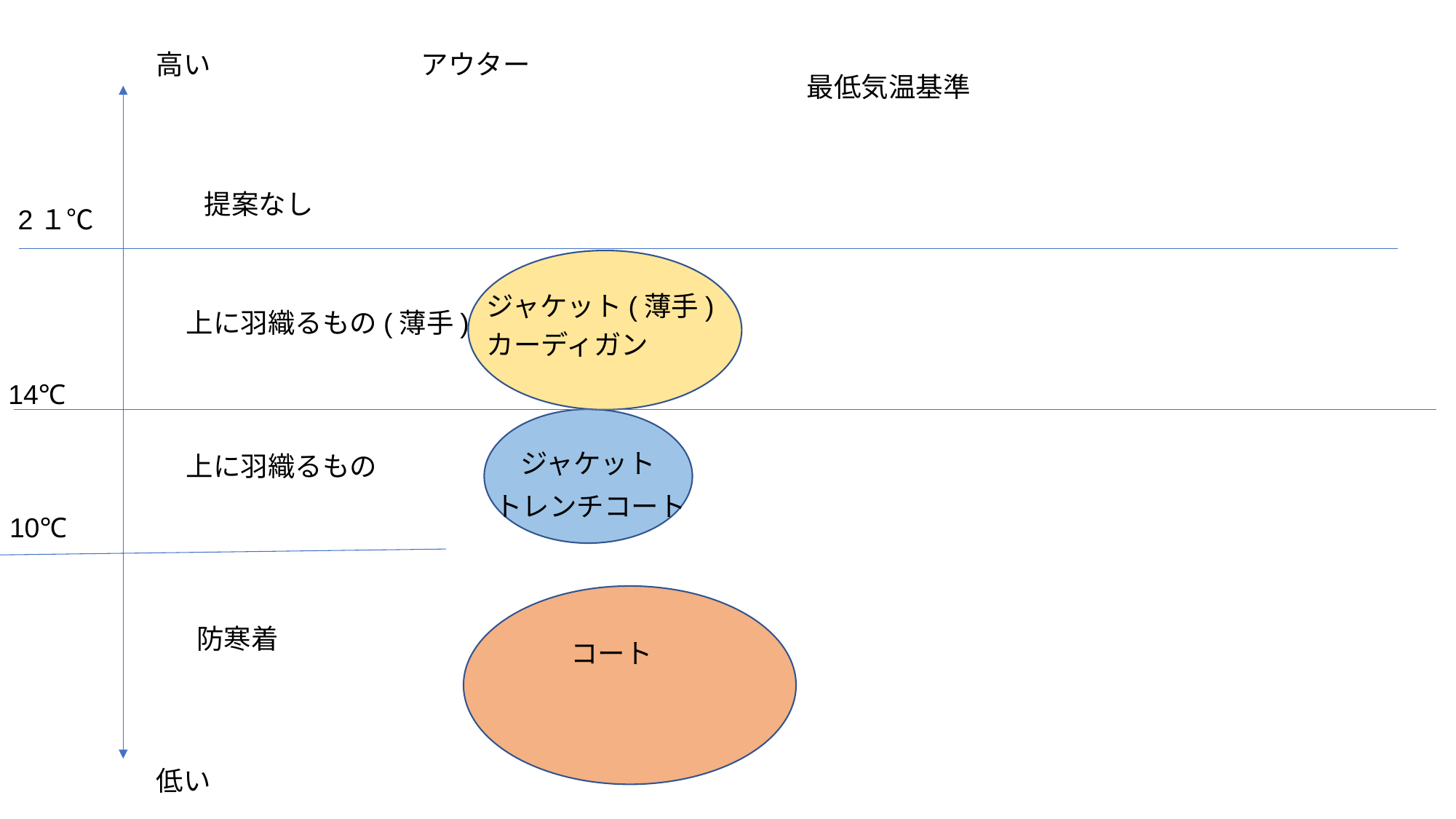

高い
アウター
最低気温基準
提案なし
2１℃

ジャケット(薄手)
上に羽織るもの(薄手)
カーディガン
14℃

ジャケット
上に羽織るもの
トレンチコート
10℃

防寒着
コート
低い